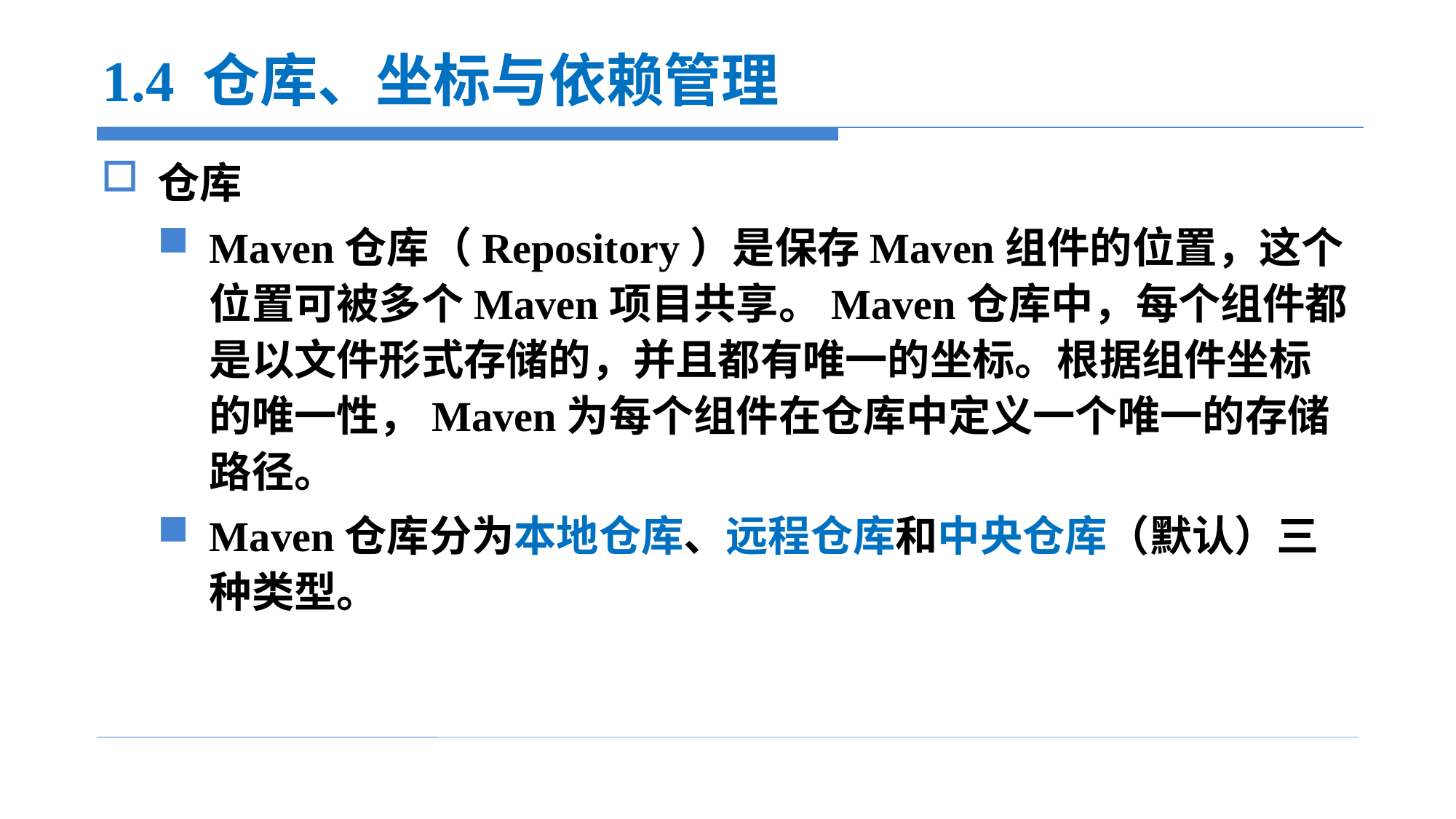

# 1.4 仓库、坐标与依赖管理
仓库
Maven仓库（Repository）是保存Maven组件的位置，这个位置可被多个Maven项目共享。Maven仓库中，每个组件都是以文件形式存储的，并且都有唯一的坐标。根据组件坐标的唯一性，Maven为每个组件在仓库中定义一个唯一的存储路径。
Maven仓库分为本地仓库、远程仓库和中央仓库（默认）三种类型。
43